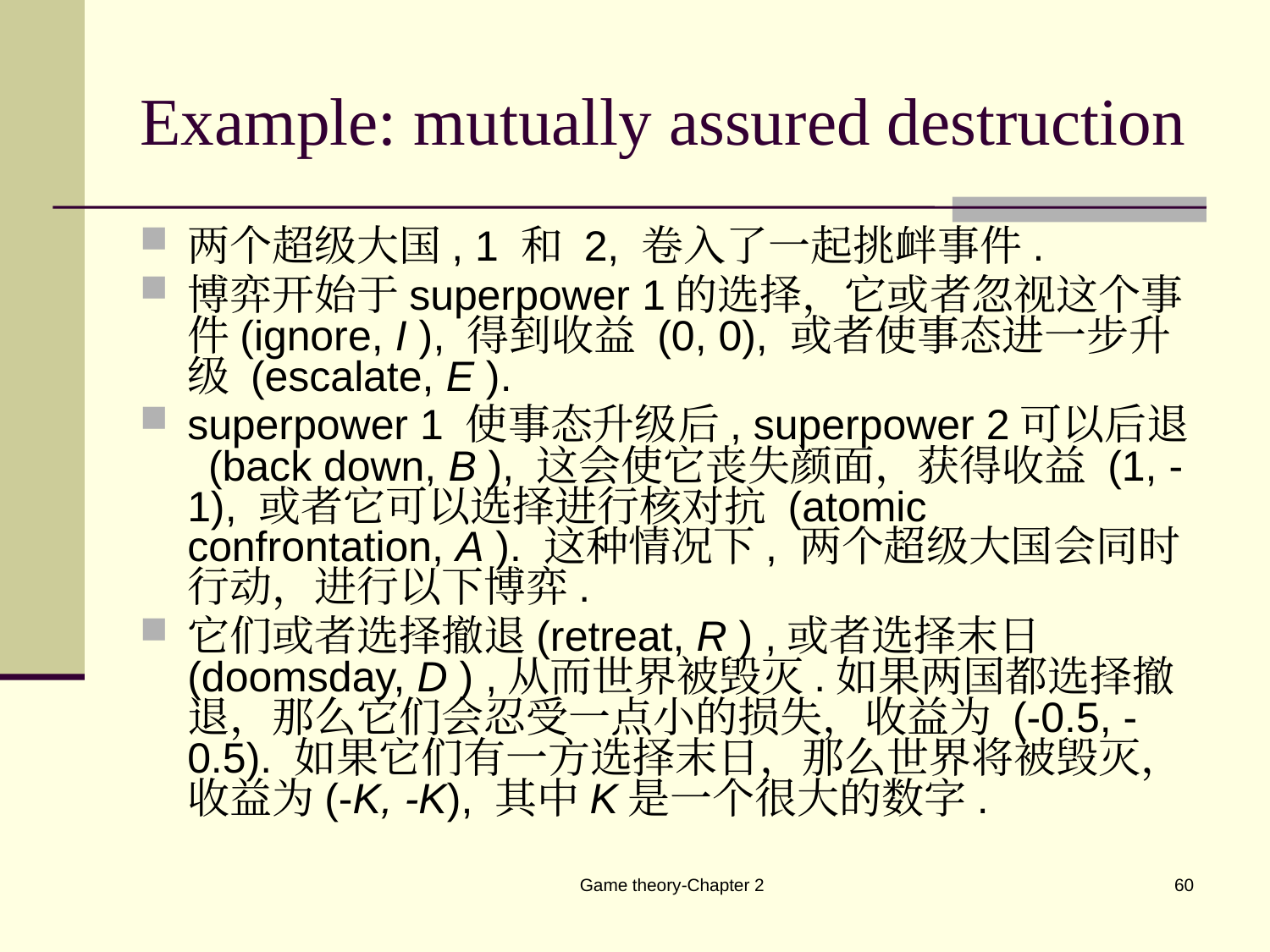

# Example: mutually assured destruction
两个超级大国, 1 和 2, 卷入了一起挑衅事件.
博弈开始于superpower 1的选择，它或者忽视这个事件(ignore, I ), 得到收益 (0, 0), 或者使事态进一步升级 (escalate, E ).
superpower 1 使事态升级后, superpower 2可以后退  (back down, B ), 这会使它丧失颜面，获得收益 (1, -1), 或者它可以选择进行核对抗 (atomic confrontation, A ). 这种情况下, 两个超级大国会同时行动，进行以下博弈.
它们或者选择撤退(retreat, R ) ,或者选择末日(doomsday, D ) ,从而世界被毁灭.如果两国都选择撤退，那么它们会忍受一点小的损失，收益为 (-0.5, -0.5). 如果它们有一方选择末日，那么世界将被毁灭，收益为(-K, -K), 其中K是一个很大的数字.
Game theory-Chapter 2
60